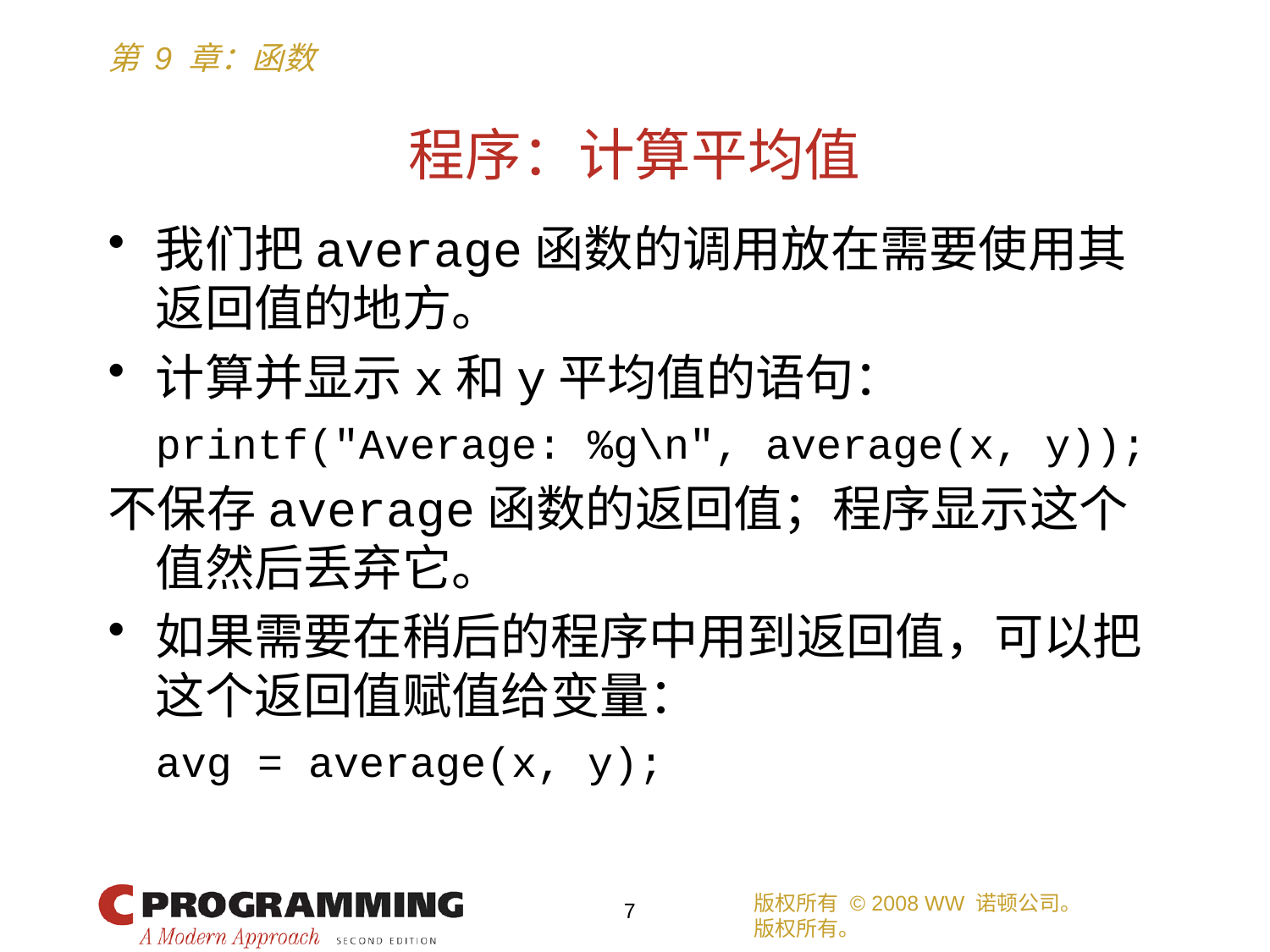

# 程序：计算平均值
我们把average函数的调用放在需要使用其返回值的地方。
计算并显示x和y平均值的语句：
	printf("Average: %g\n", average(x, y));
不保存average函数的返回值；程序显示这个值然后丢弃它。
如果需要在稍后的程序中用到返回值，可以把这个返回值赋值给变量：
	avg = average(x, y);
版权所有 © 2008 WW 诺顿公司。
版权所有。
7